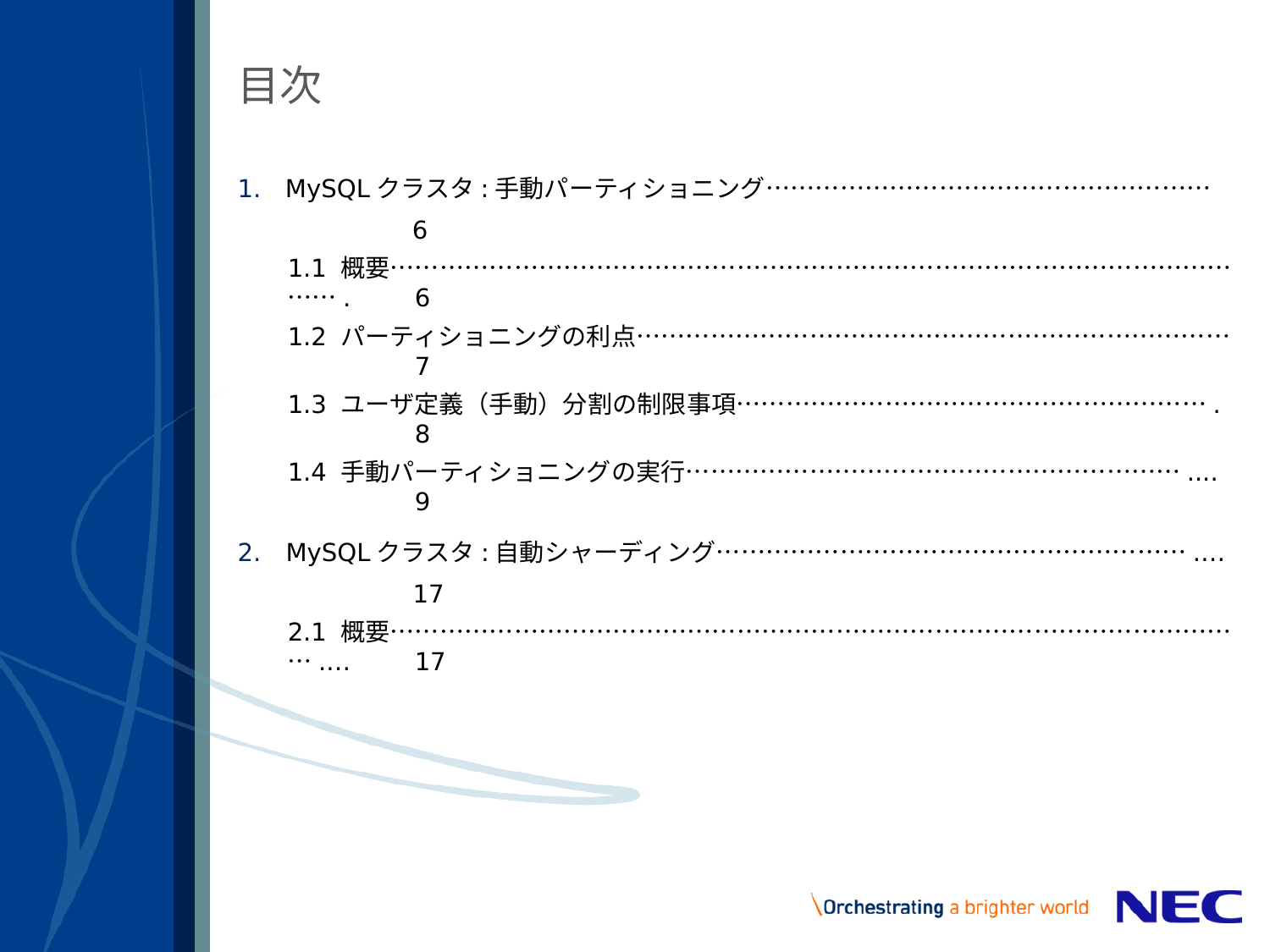

# 目次
MySQLクラスタ:手動パーティショニング………………………………………………	6
1.1 概要……………………………………………………………………………………………….	6
1.2 パーティショニングの利点………………………………………………………………	7
1.3 ユーザ定義（手動）分割の制限事項………………………………………………….	8
1.4 手動パーティショニングの実行……………………………………………………....	9
MySQLクラスタ:自動シャーディング………………………………………………….…	17
2.1 概要…………………………………………………………………………………………….…	17